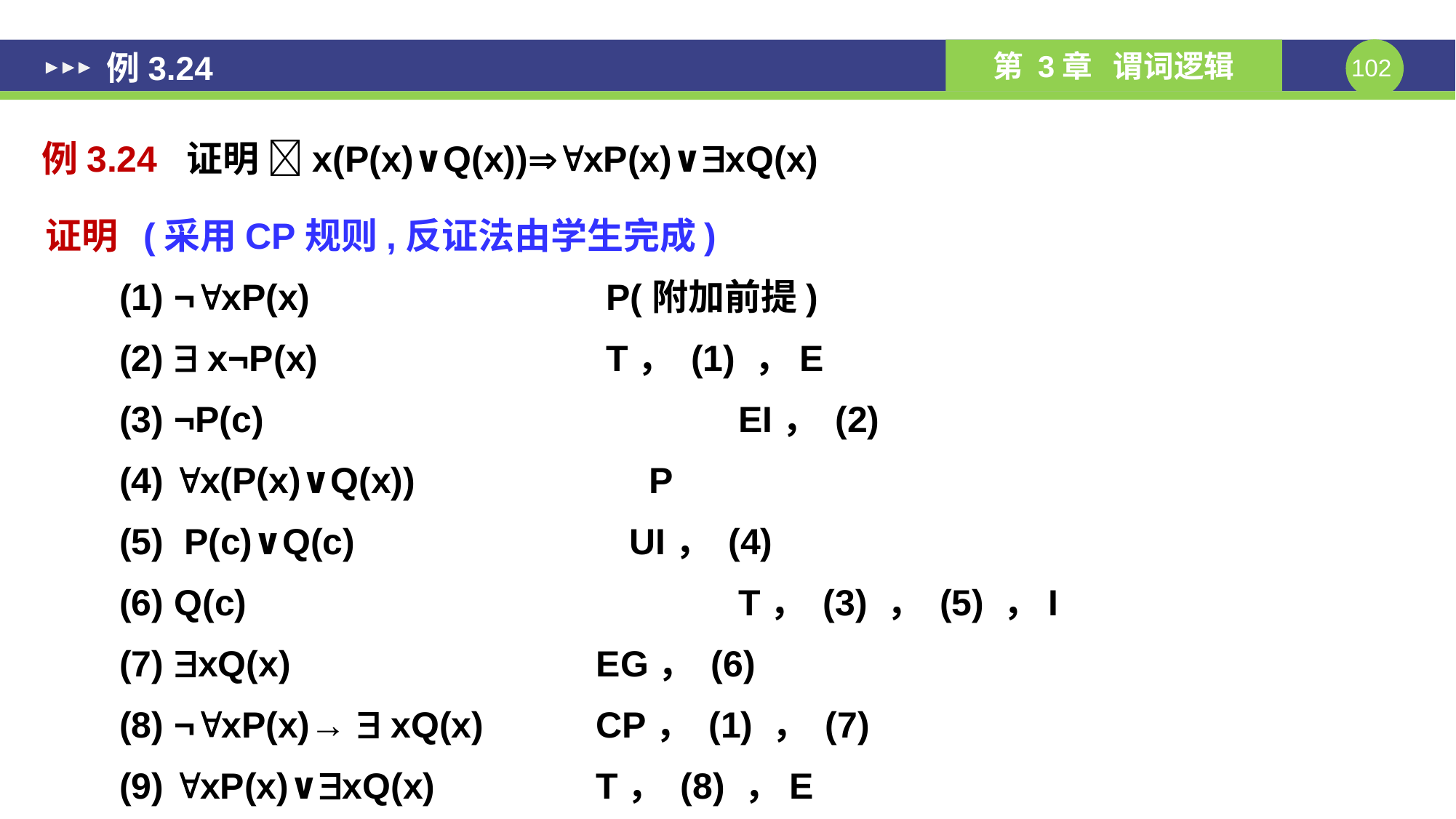

例3.24
例3.24  证明 ∀x(P(x)∨Q(x))⇒∀xP(x)∨∃xQ(x)
证明  (采用CP规则,反证法由学生完成)
	 (1) ¬∀xP(x)      		      P(附加前提)
 (2) ∃ x¬P(x)      		      T， (1) ，E
 (3) ¬P(c)                 	                   EI， (2)
 (4) ∀x(P(x)∨Q(x))                       P
 (5)  P(c)∨Q(c)	                   UI， (4)
 (6) Q(c)                    	                   T， (3) ， (5) ，I
 (7) ∃xQ(x)                  	     EG， (6)
 (8) ¬∀xP(x)→ ∃ xQ(x)      	     CP， (1) ， (7)
 (9) ∀xP(x)∨∃xQ(x)        	     T， (8) ，E